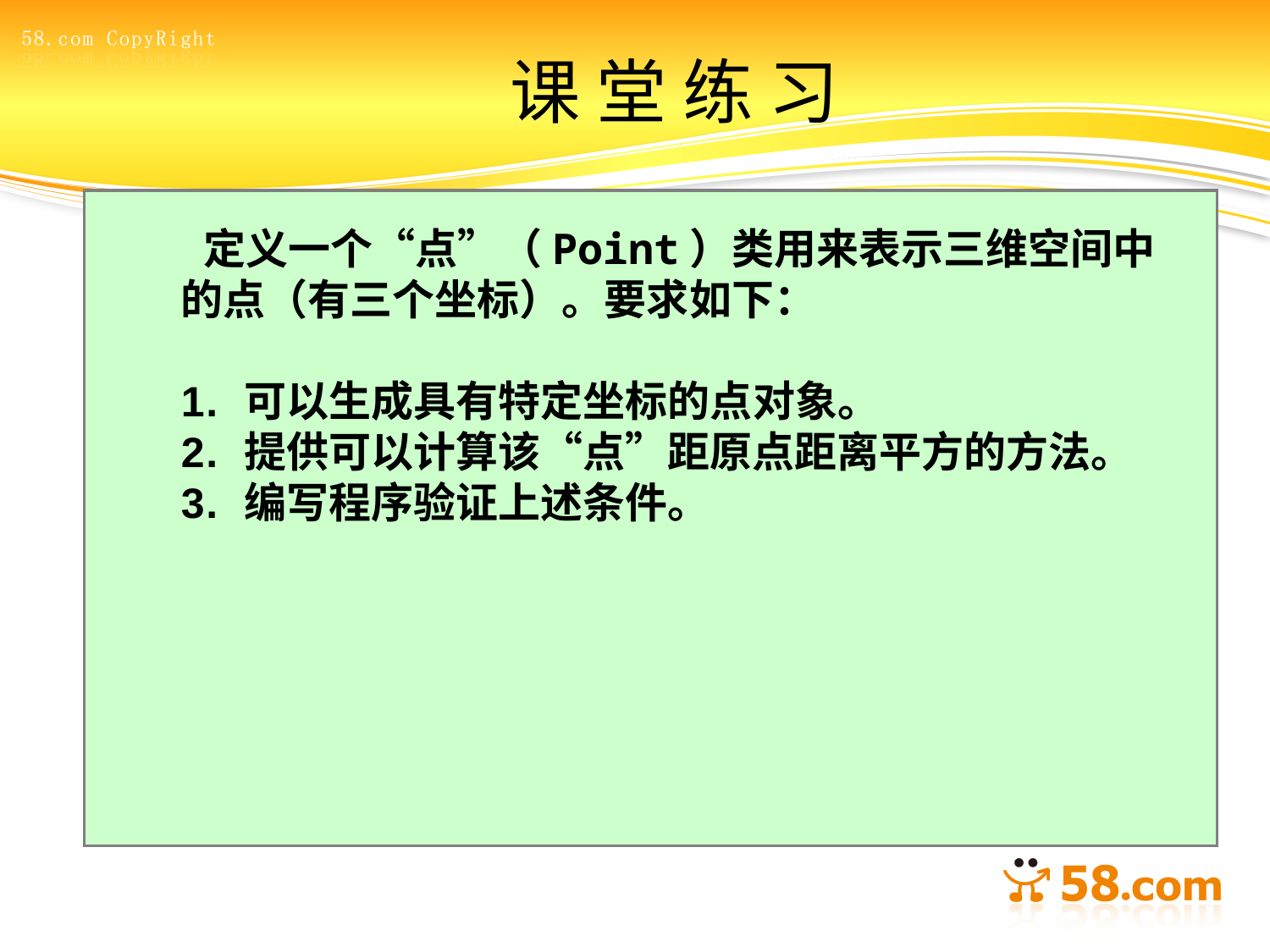

# 课 堂 练 习

        定义一个“点”（Point）类用来表示三维空间中的点（有三个坐标）。要求如下：

可以生成具有特定坐标的点对象。
提供可以计算该“点”距原点距离平方的方法。
编写程序验证上述条件。